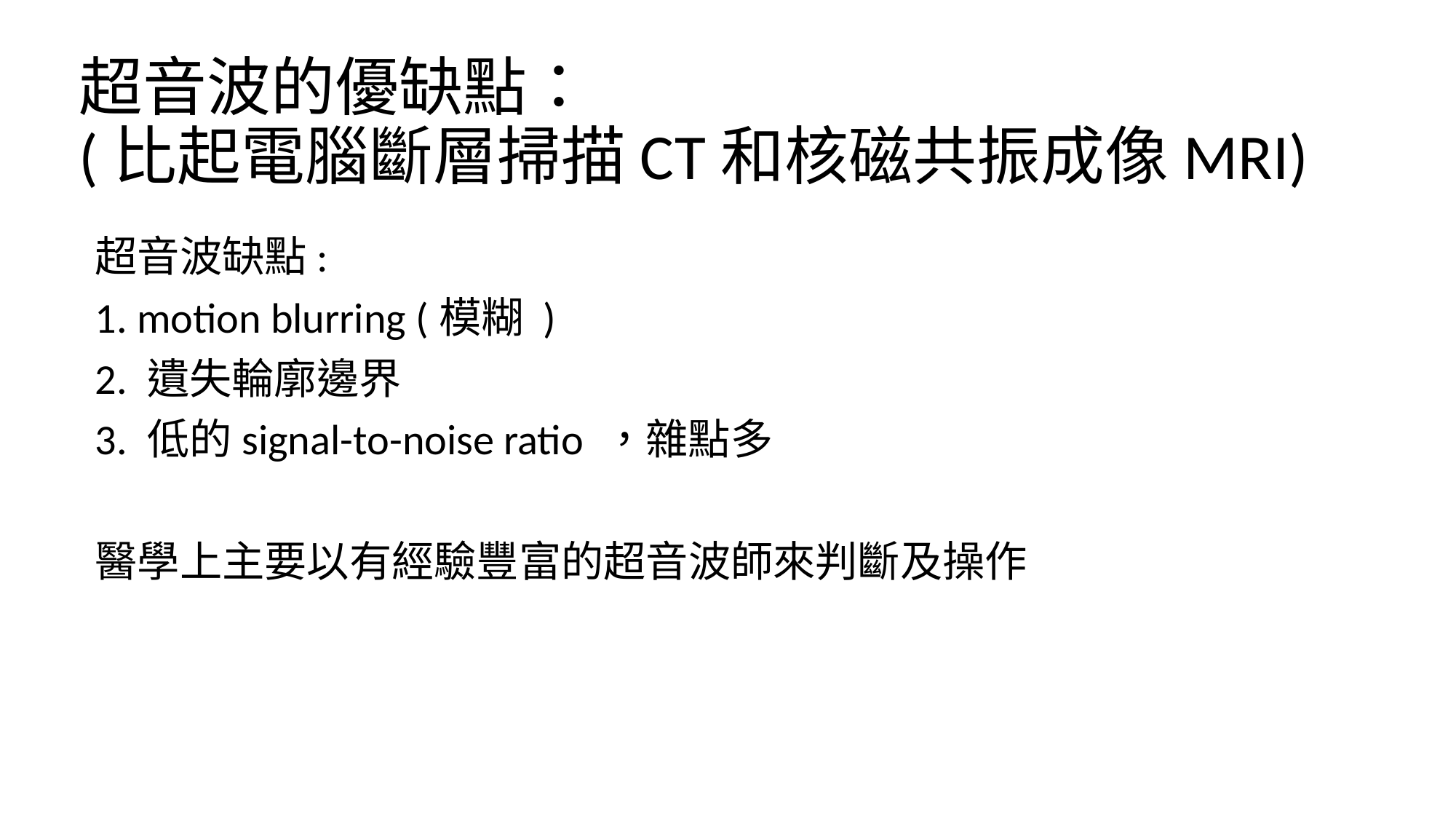

# 超音波的優缺點： (比起電腦斷層掃描CT和核磁共振成像MRI)
超音波缺點:
1. motion blurring (模糊 )
2. 遺失輪廓邊界
3. 低的signal-to-noise ratio ，雜點多

醫學上主要以有經驗豐富的超音波師來判斷及操作